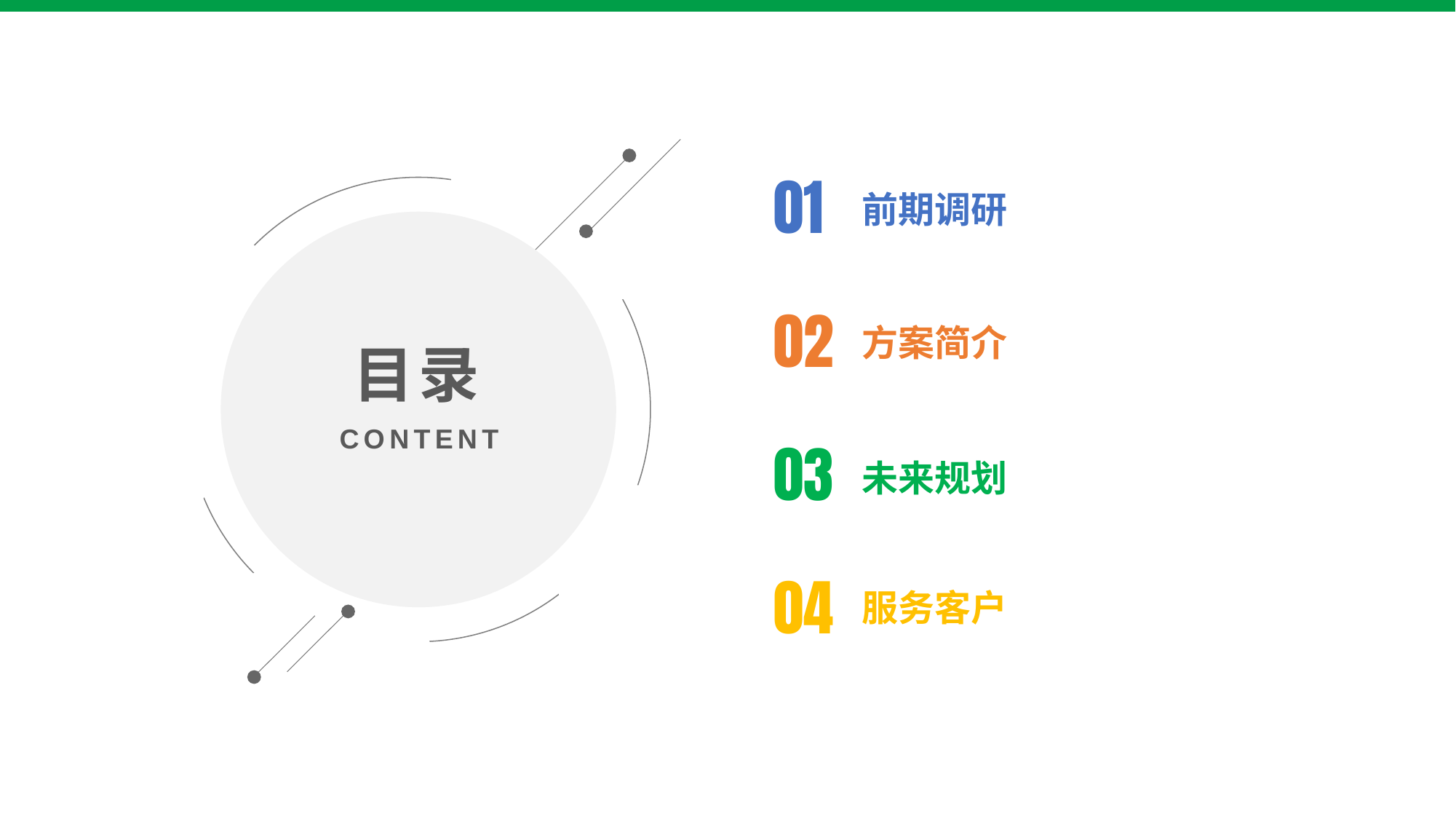

目录

CONTENT

前期调研
01
方案简介
02
03
未来规划
服务客户
04